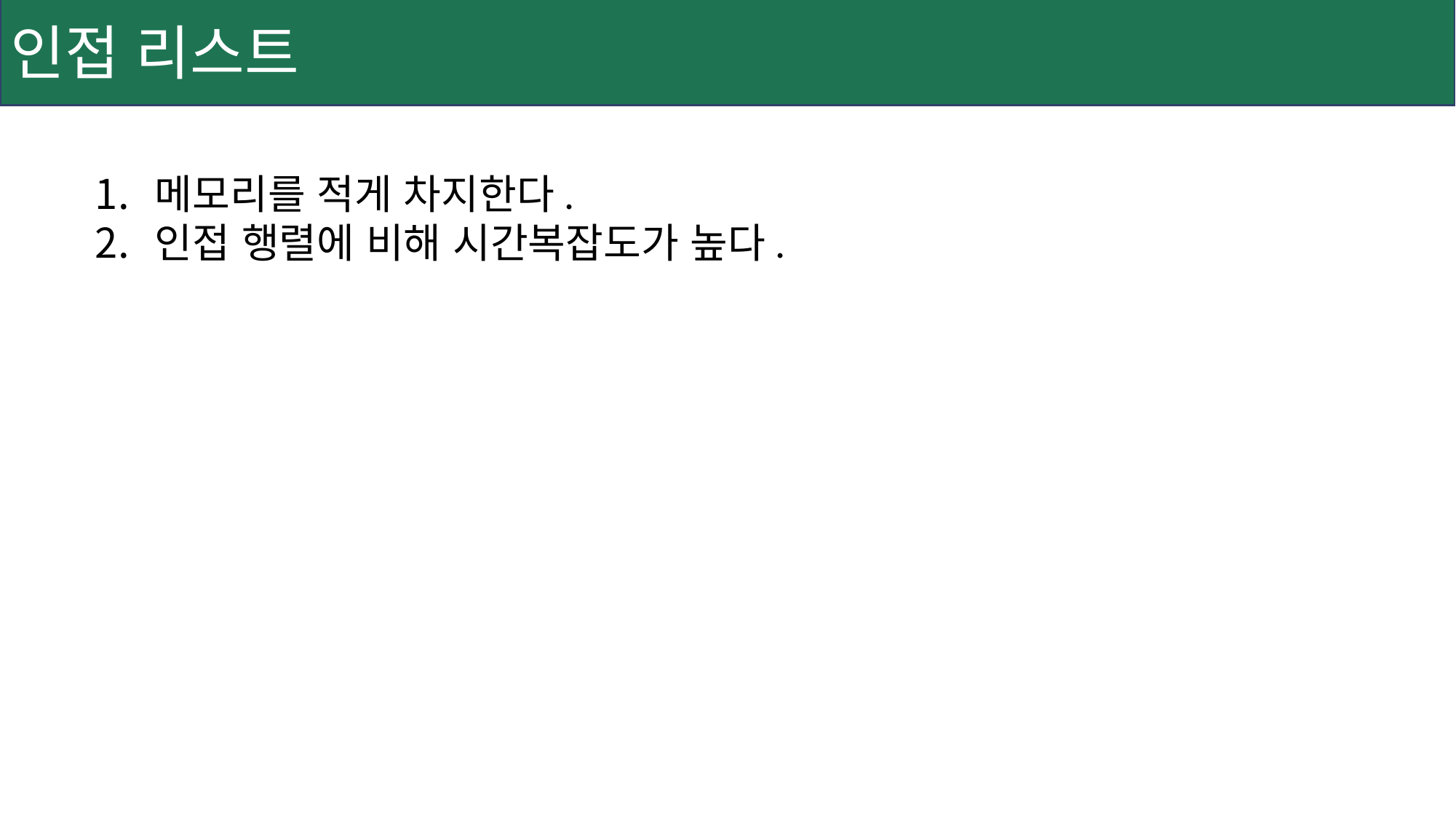

인접 리스트
메모리를 적게 차지한다.
인접 행렬에 비해 시간복잡도가 높다.